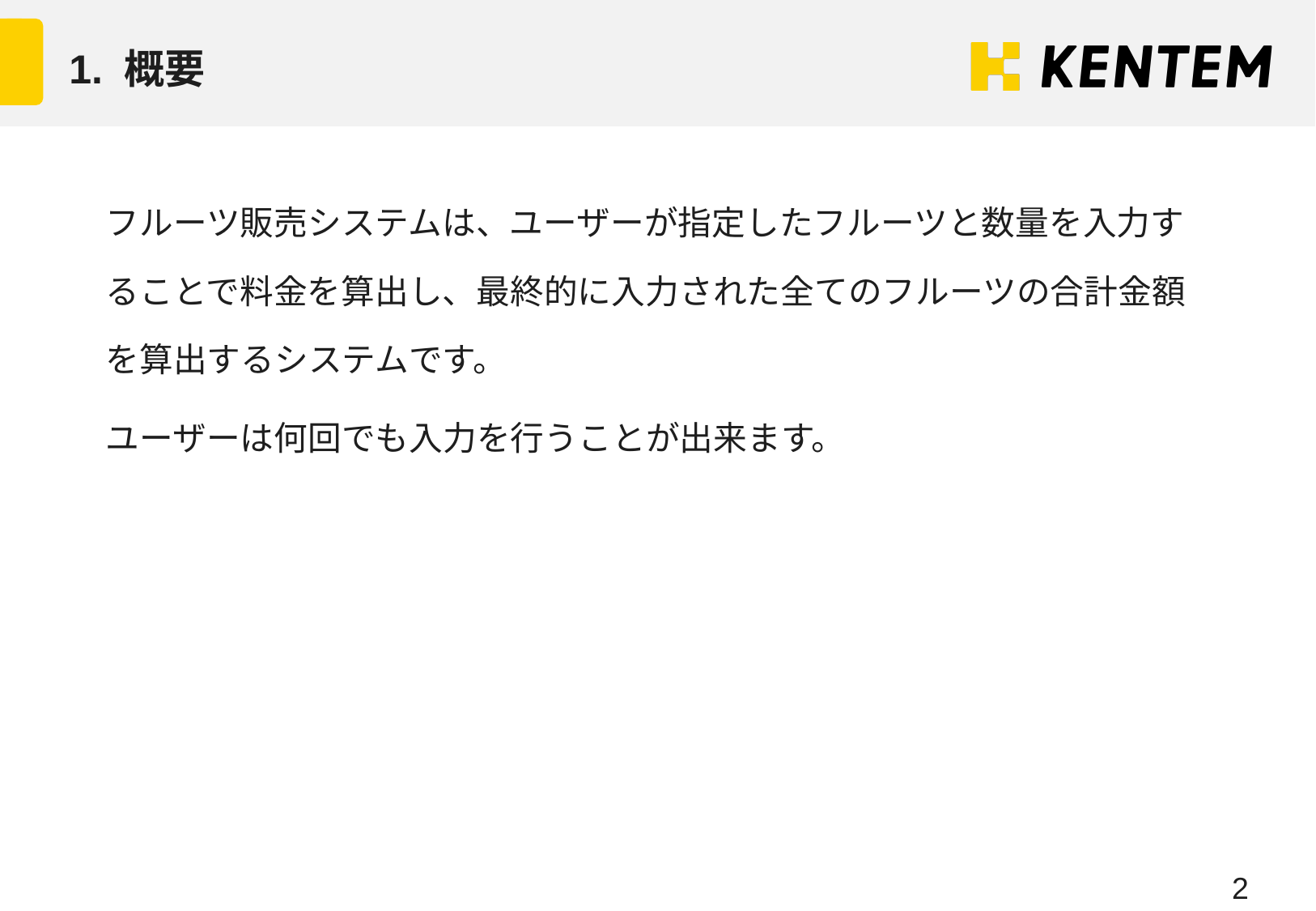

# 1. 概要
フルーツ販売システムは、ユーザーが指定したフルーツと数量を入力することで料金を算出し、最終的に入力された全てのフルーツの合計金額を算出するシステムです。
ユーザーは何回でも入力を行うことが出来ます。
2